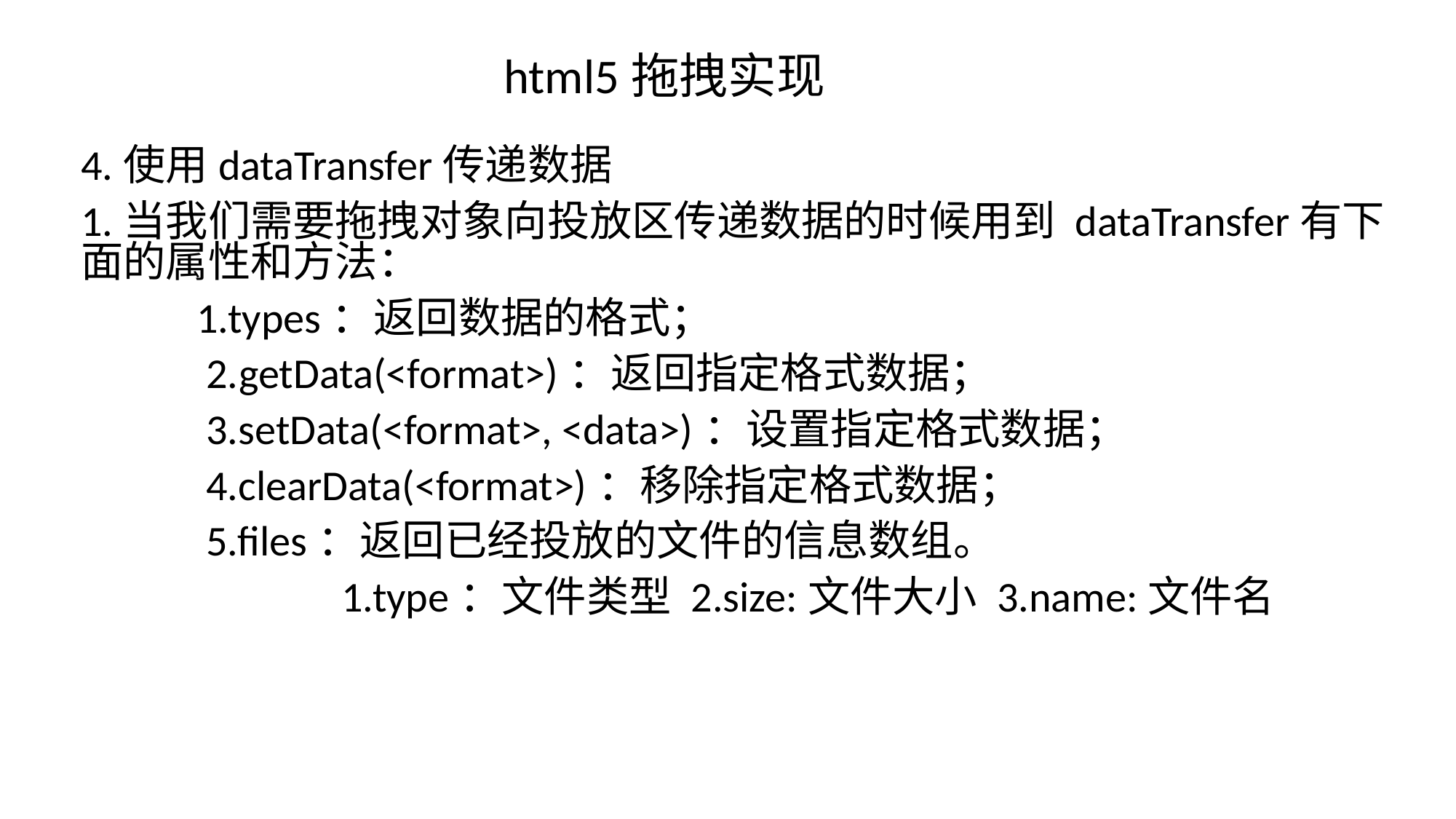

# html5拖拽实现
4.使用dataTransfer传递数据
1.当我们需要拖拽对象向投放区传递数据的时候用到 dataTransfer有下面的属性和方法：
            1.types：返回数据的格式；
             2.getData(<format>)：返回指定格式数据；
             3.setData(<format>, <data>)：设置指定格式数据；
             4.clearData(<format>)：移除指定格式数据；
             5.files：返回已经投放的文件的信息数组。
                           1.type：文件类型 2.size:文件大小 3.name:文件名